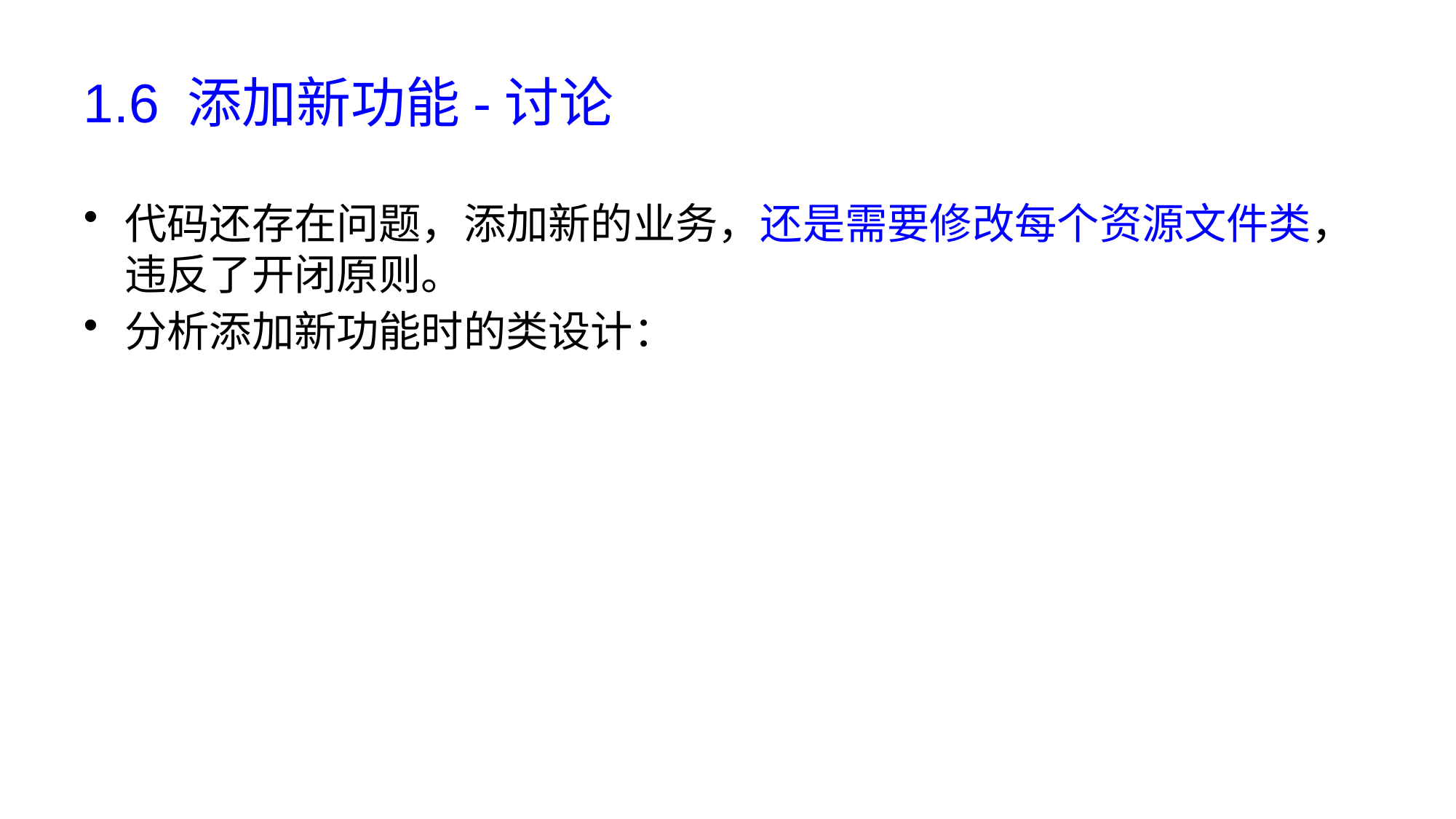

# 1.6 添加新功能-讨论
代码还存在问题，添加新的业务，还是需要修改每个资源文件类，违反了开闭原则。
分析添加新功能时的类设计：
39